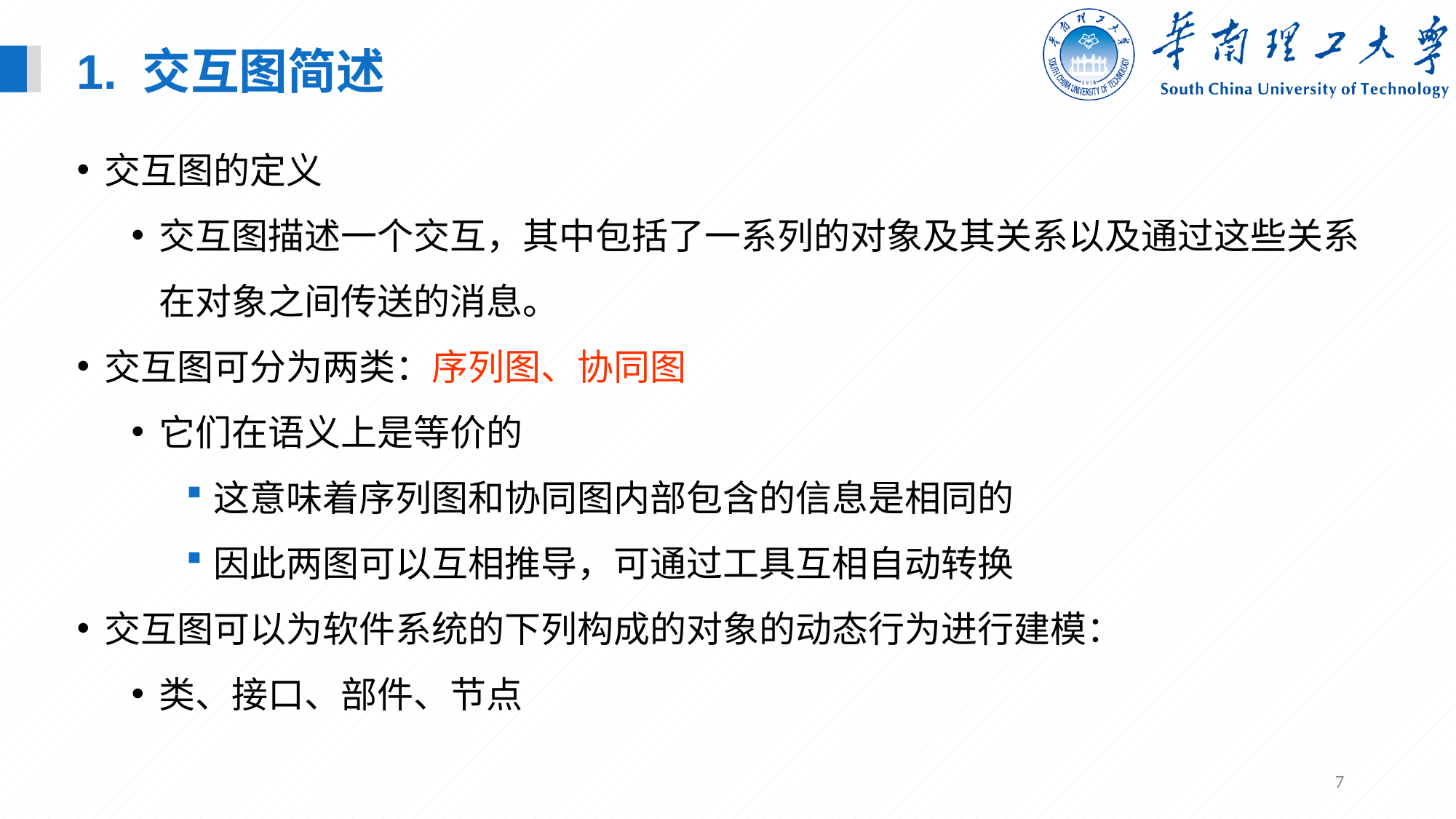

1. 交互图简述
交互图的定义
交互图描述一个交互，其中包括了一系列的对象及其关系以及通过这些关系在对象之间传送的消息。
交互图可分为两类：序列图、协同图
它们在语义上是等价的
这意味着序列图和协同图内部包含的信息是相同的
因此两图可以互相推导，可通过工具互相自动转换
交互图可以为软件系统的下列构成的对象的动态行为进行建模：
类、接口、部件、节点
7